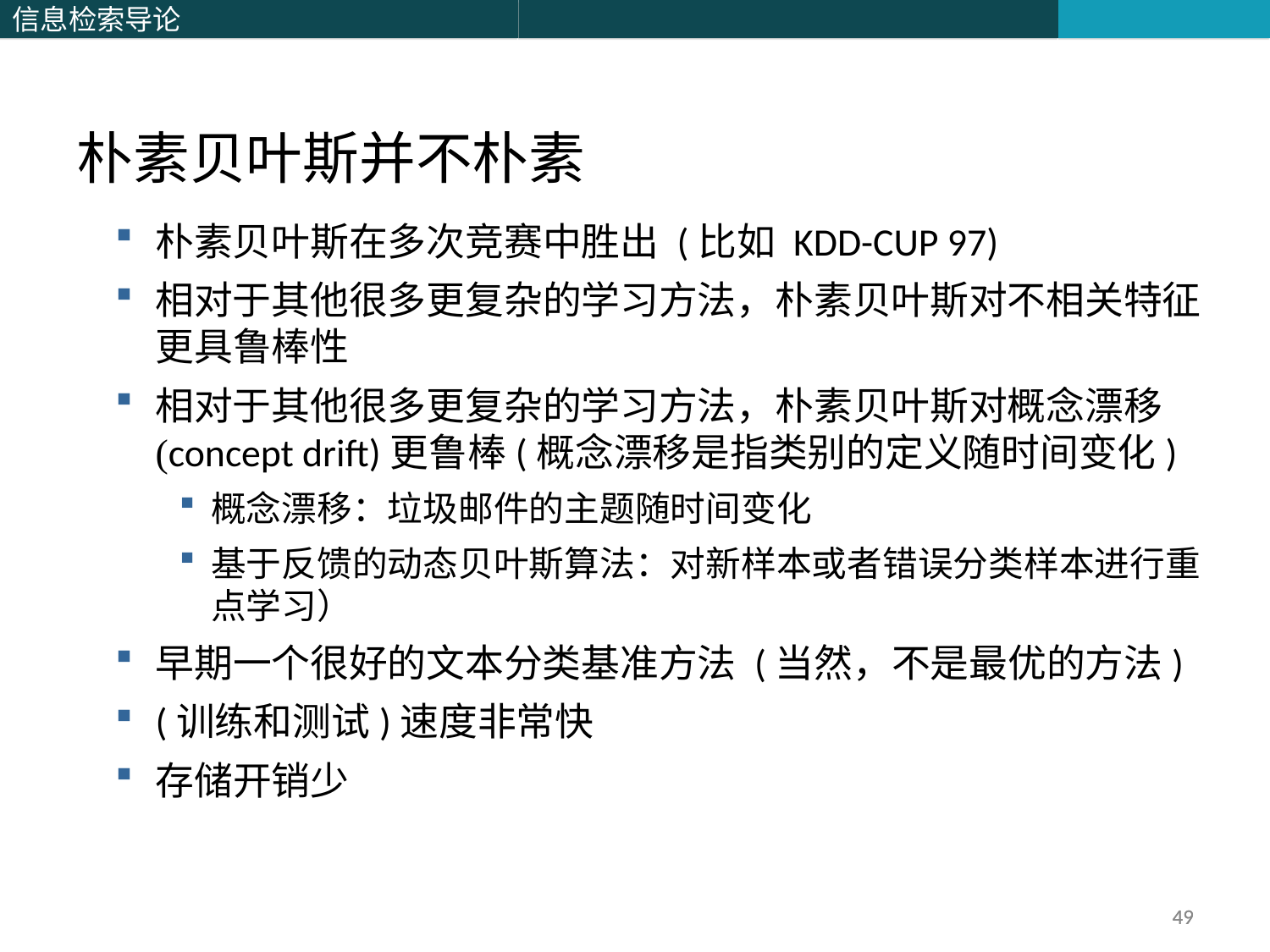

朴素贝叶斯并不朴素

朴素贝叶斯在多次竞赛中胜出 (比如 KDD-CUP 97)
相对于其他很多更复杂的学习方法，朴素贝叶斯对不相关特征更具鲁棒性
相对于其他很多更复杂的学习方法，朴素贝叶斯对概念漂移(concept drift)更鲁棒(概念漂移是指类别的定义随时间变化)
概念漂移：垃圾邮件的主题随时间变化
基于反馈的动态贝叶斯算法：对新样本或者错误分类样本进行重点学习）
早期一个很好的文本分类基准方法 (当然，不是最优的方法)
(训练和测试)速度非常快
存储开销少

49
49